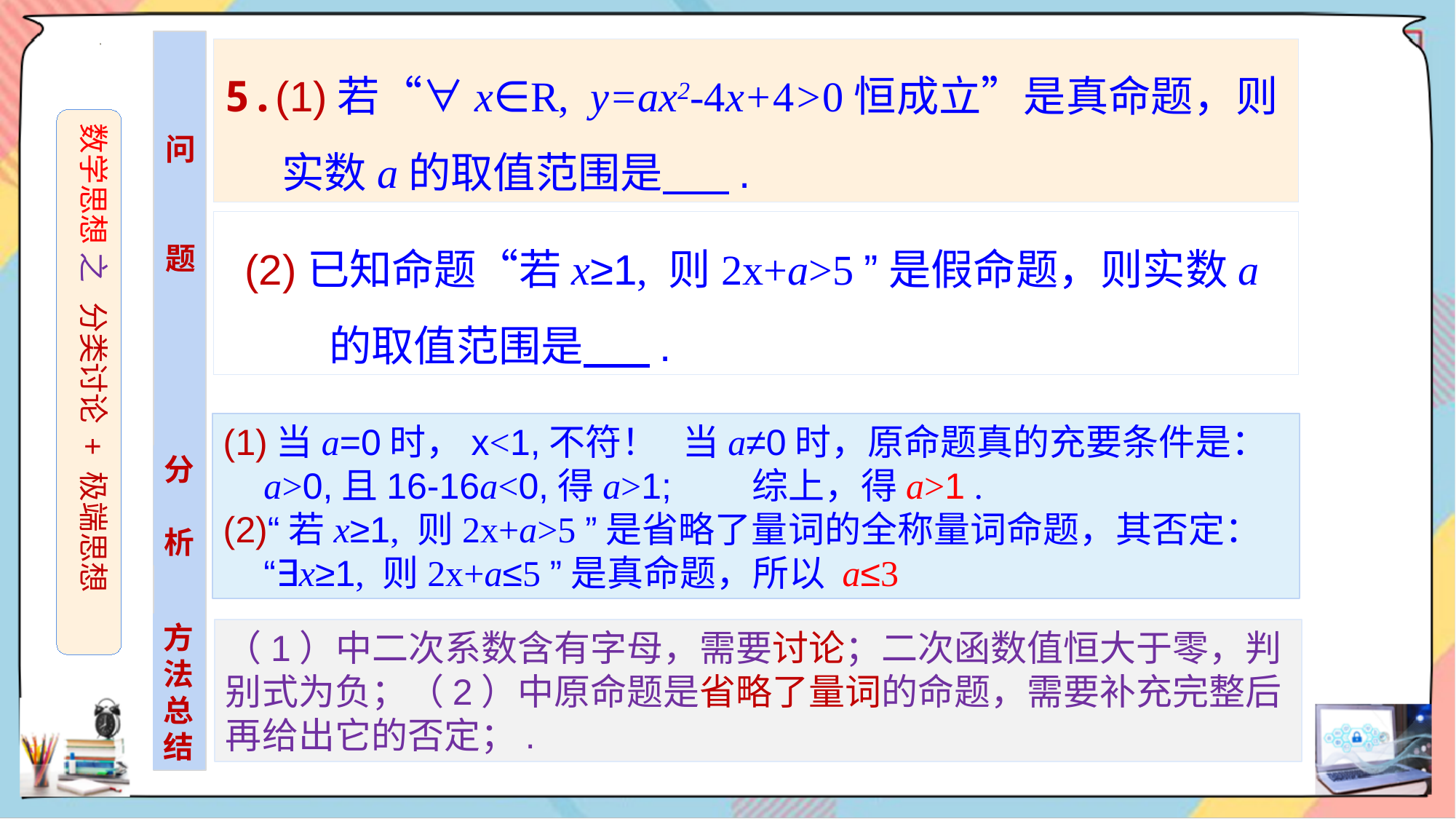

5.(1)若“∀x∈R,  y=ax2-4x+4>0恒成立”是真命题，则
     实数a的取值范围是       .
数学思想 之   分类讨论 + 极端思想
问

题
  (2)已知命题“若x≥1, 则2x+a>5 ”是假命题，则实数a
          的取值范围是       .
(1)当a=0时，x<1,不符！   当a≠0时，原命题真的充要条件是：
    a>0,且16-16a<0,得a>1;       综上，得a>1 .
(2)“若x≥1, 则2x+a>5 ”是省略了量词的全称量词命题，其否定：
    “∃x≥1, 则2x+a≤5 ”是真命题，所以 a≤3
分

析
方法总结
（1）中二次系数含有字母，需要讨论；二次函数值恒大于零，判别式为负；（2）中原命题是省略了量词的命题，需要补充完整后再给出它的否定；.